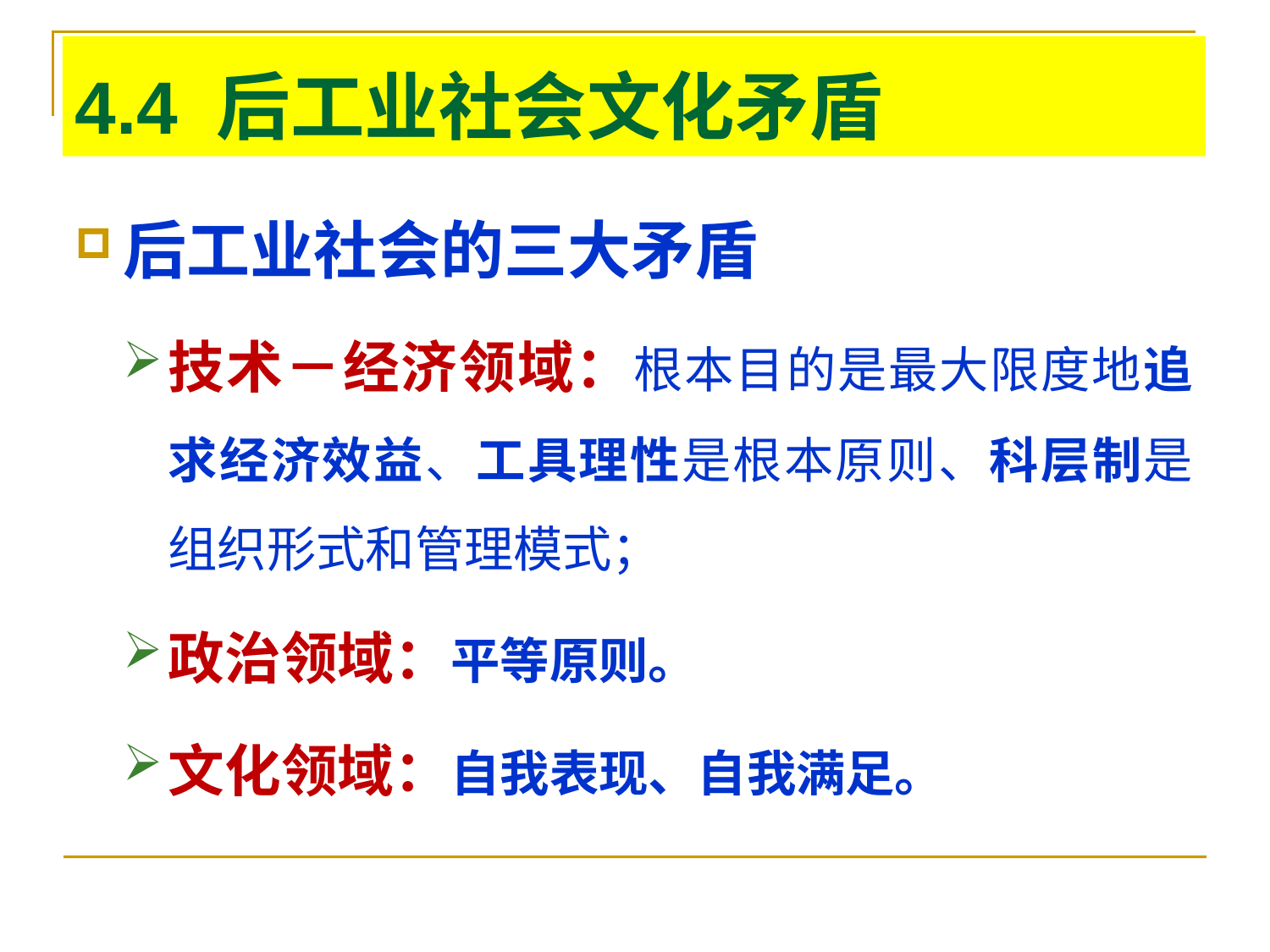

# 4.4 后工业社会文化矛盾
后工业社会的三大矛盾
技术－经济领域：根本目的是最大限度地追求经济效益、工具理性是根本原则、科层制是组织形式和管理模式；
政治领域：平等原则。
文化领域：自我表现、自我满足。
64